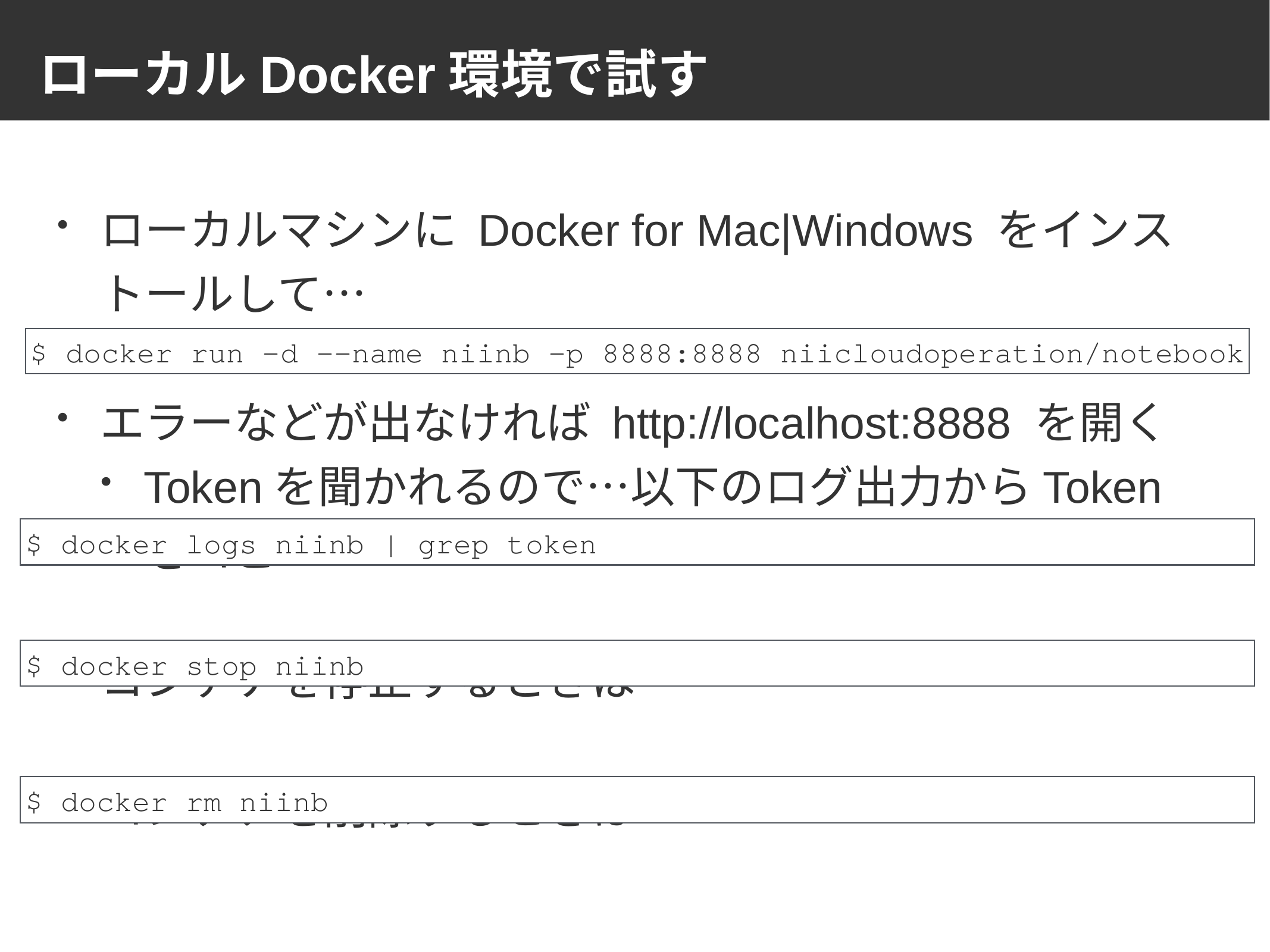

# ローカルDocker環境で試す
ローカルマシンに Docker for Mac|Windows をインストールして…

エラーなどが出なければ http://localhost:8888 を開く
Tokenを聞かれるので…以下のログ出力からTokenをコピー

コンテナを停止するときは

コンテナを削除するときは
$ docker run -d --name niinb -p 8888:8888 niicloudoperation/notebook
$ docker logs niinb | grep token
$ docker stop niinb
$ docker rm niinb